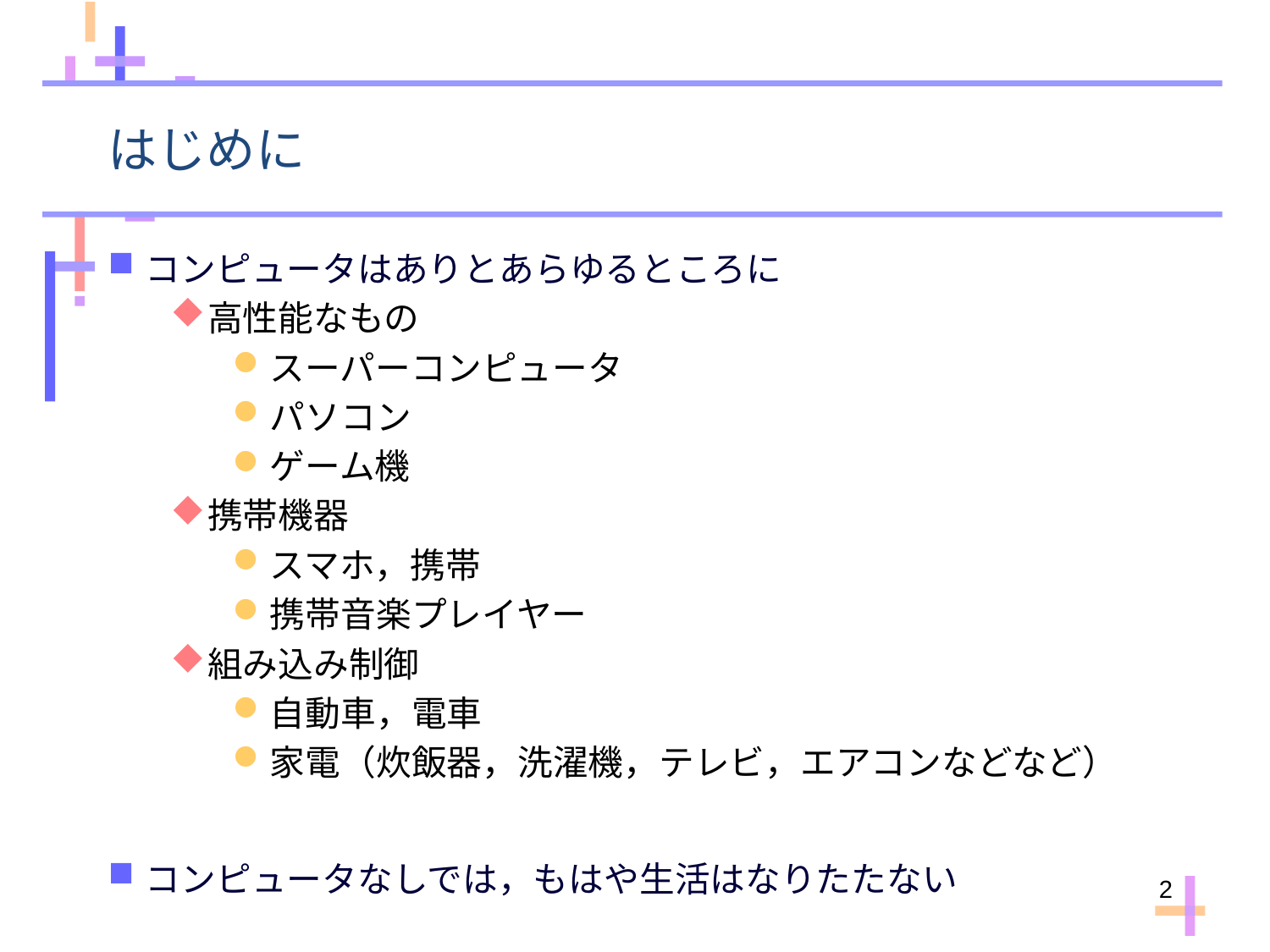

# はじめに
コンピュータはありとあらゆるところに
高性能なもの
スーパーコンピュータ
パソコン
ゲーム機
携帯機器
スマホ，携帯
携帯音楽プレイヤー
組み込み制御
自動車，電車
家電（炊飯器，洗濯機，テレビ，エアコンなどなど）

コンピュータなしでは，もはや生活はなりたたない
2